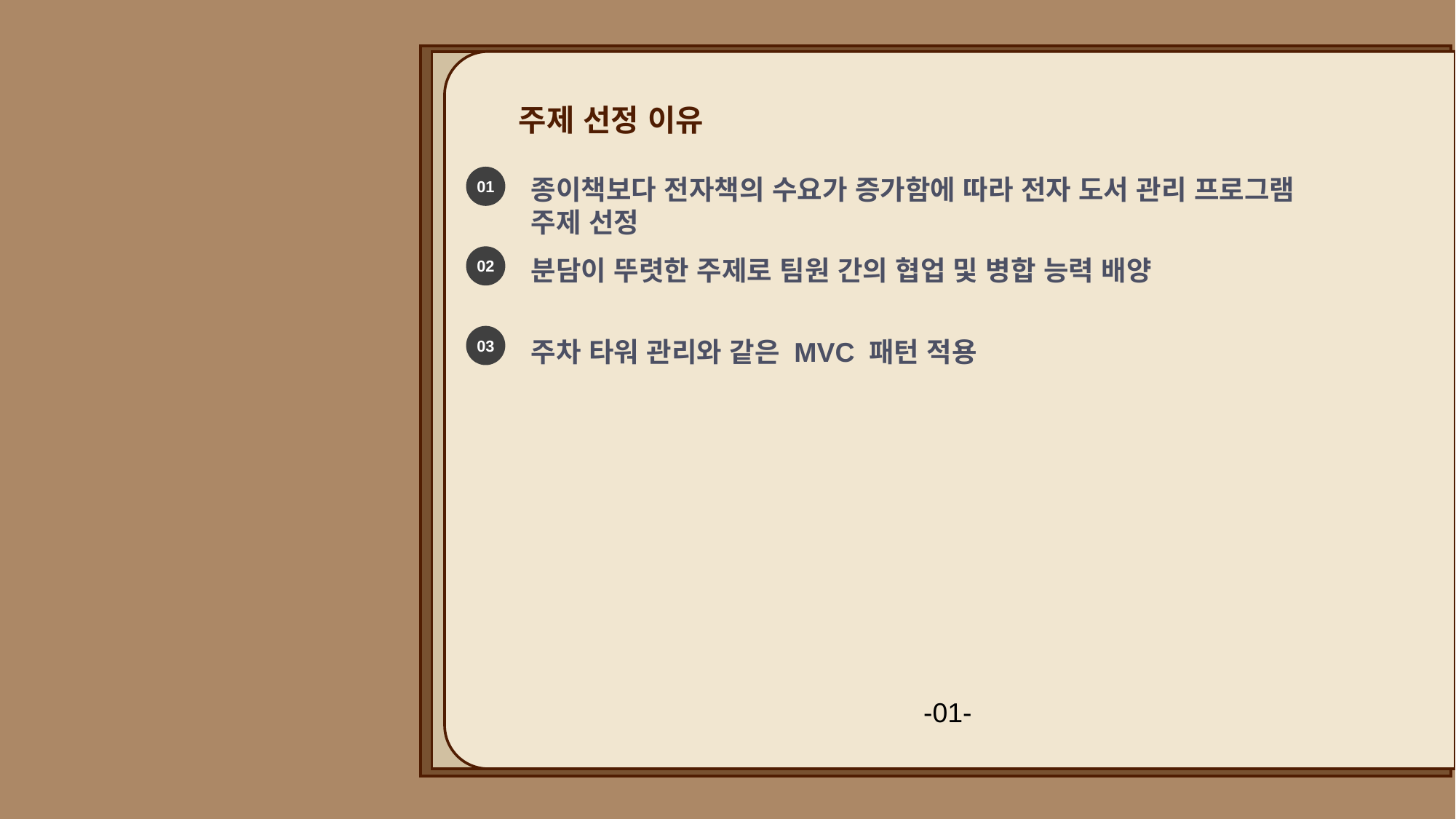

주제 선정 이유

01
종이책보다 전자책의 수요가 증가함에 따라 전자 도서 관리 프로그램 주제 선정
02
분담이 뚜렷한 주제로 팀원 간의 협업 및 병합 능력 배양
03
주차 타워 관리와 같은 MVC 패턴 적용
-01-